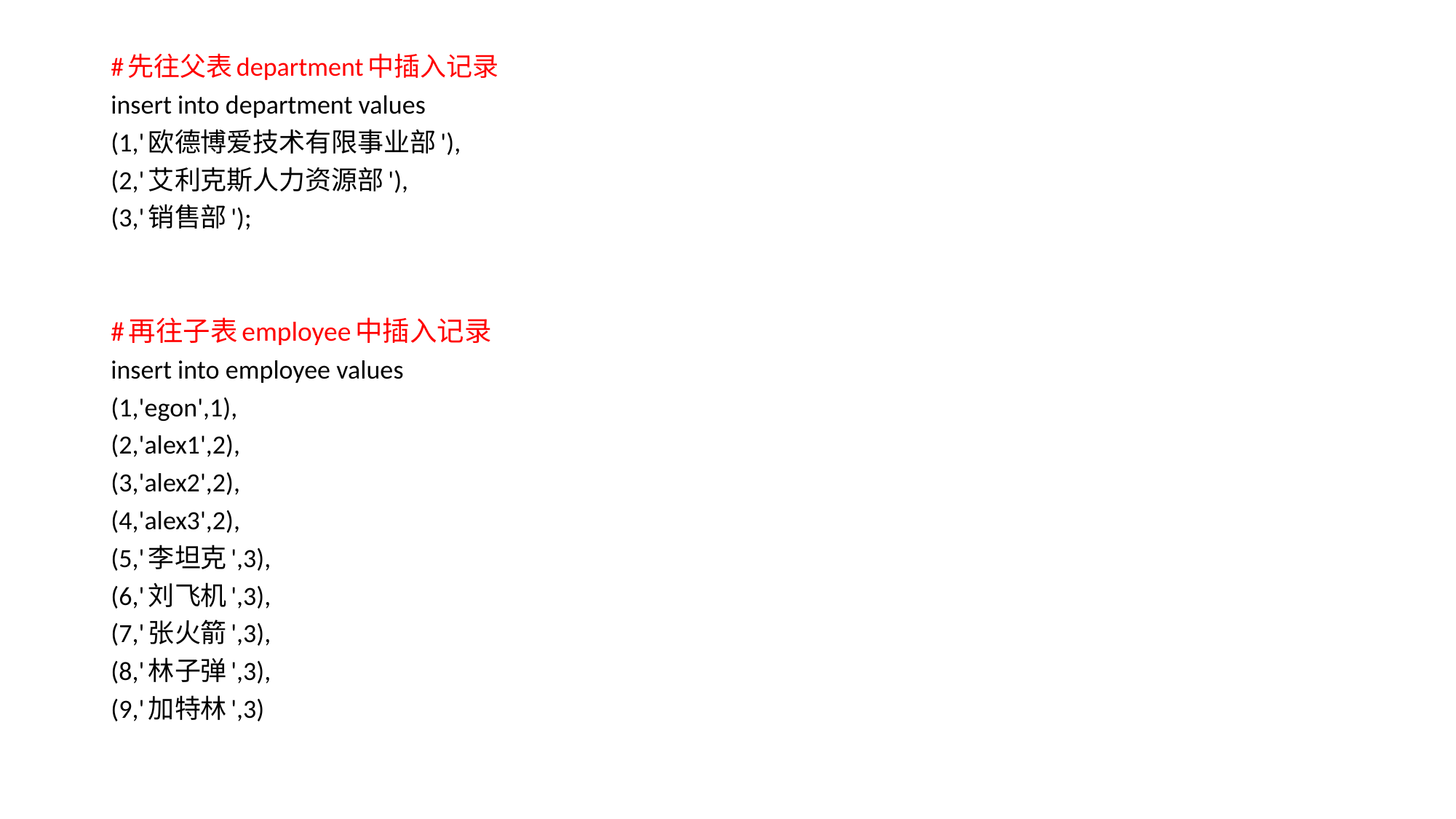

#先往父表department中插入记录
insert into department values
(1,'欧德博爱技术有限事业部'),
(2,'艾利克斯人力资源部'),
(3,'销售部');

#再往子表employee中插入记录
insert into employee values
(1,'egon',1),
(2,'alex1',2),
(3,'alex2',2),
(4,'alex3',2),
(5,'李坦克',3),
(6,'刘飞机',3),
(7,'张火箭',3),
(8,'林子弹',3),
(9,'加特林',3)